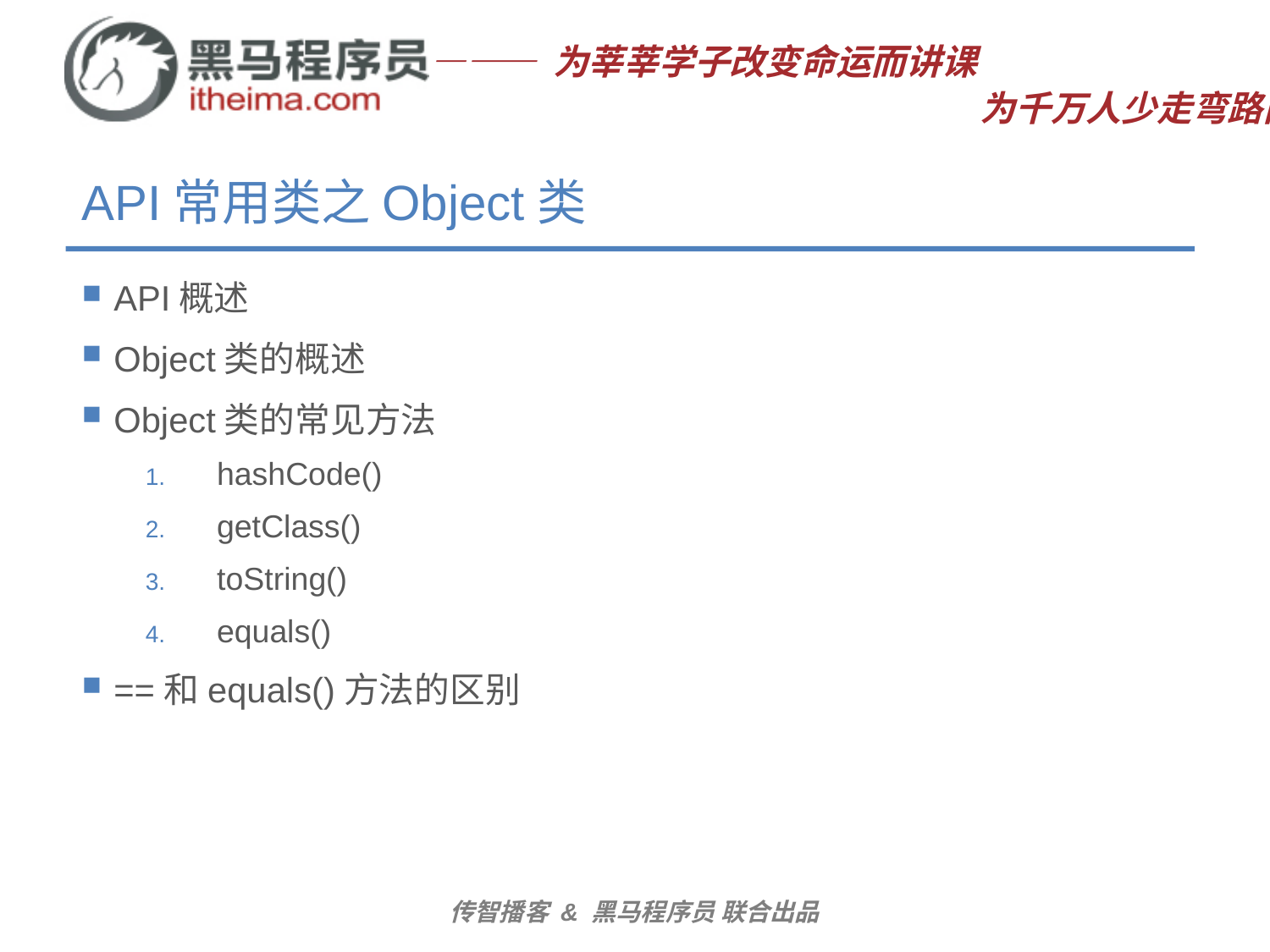

# API常用类之Object类
API概述
Object类的概述
Object类的常见方法
hashCode()
getClass()
toString()
equals()
==和equals()方法的区别